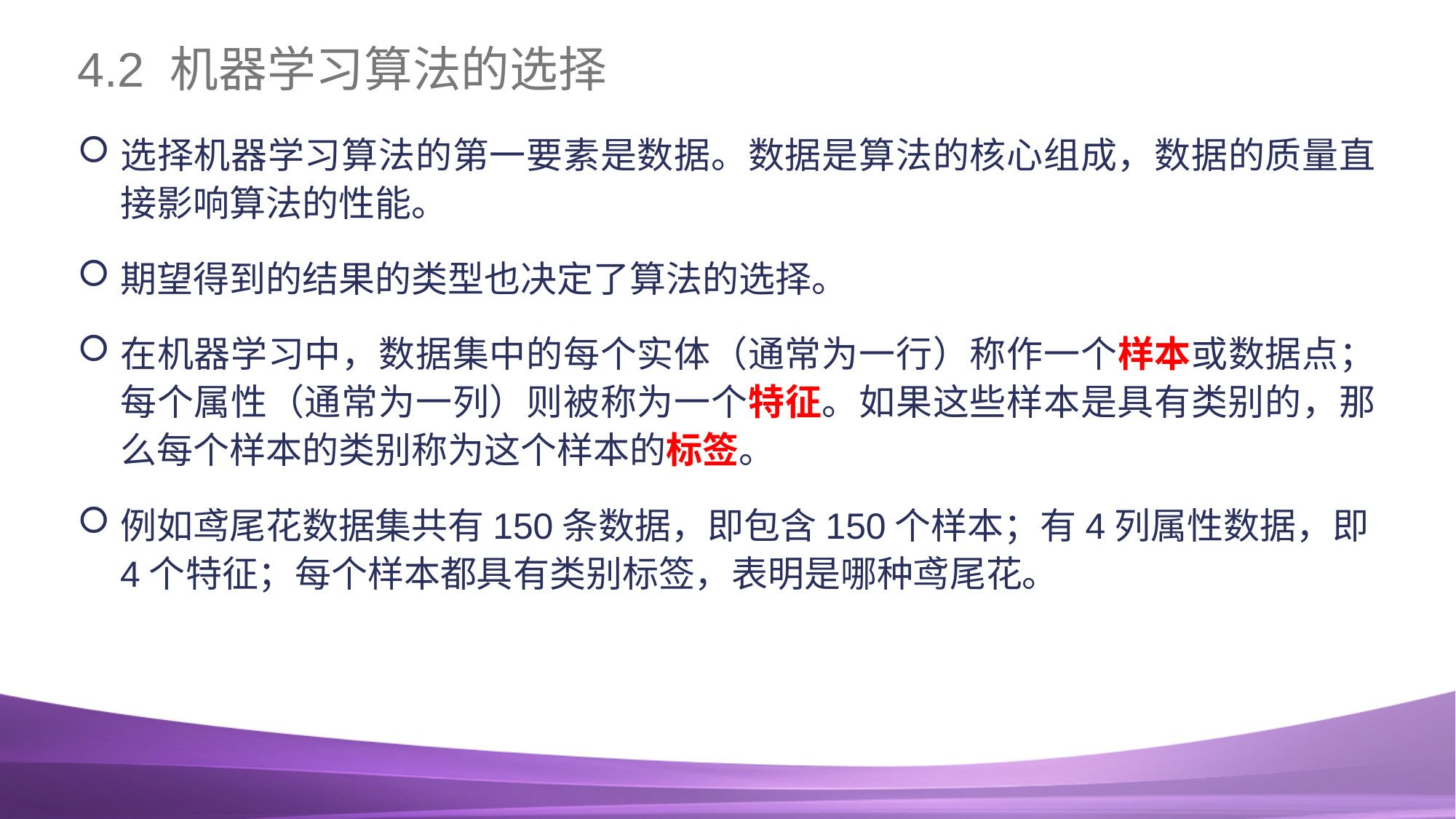

# 4.2 机器学习算法的选择
选择机器学习算法的第一要素是数据。数据是算法的核心组成，数据的质量直接影响算法的性能。
期望得到的结果的类型也决定了算法的选择。
在机器学习中，数据集中的每个实体（通常为一行）称作一个样本或数据点；每个属性（通常为一列）则被称为一个特征。如果这些样本是具有类别的，那么每个样本的类别称为这个样本的标签。
例如鸢尾花数据集共有150条数据，即包含150个样本；有4列属性数据，即4个特征；每个样本都具有类别标签，表明是哪种鸢尾花。